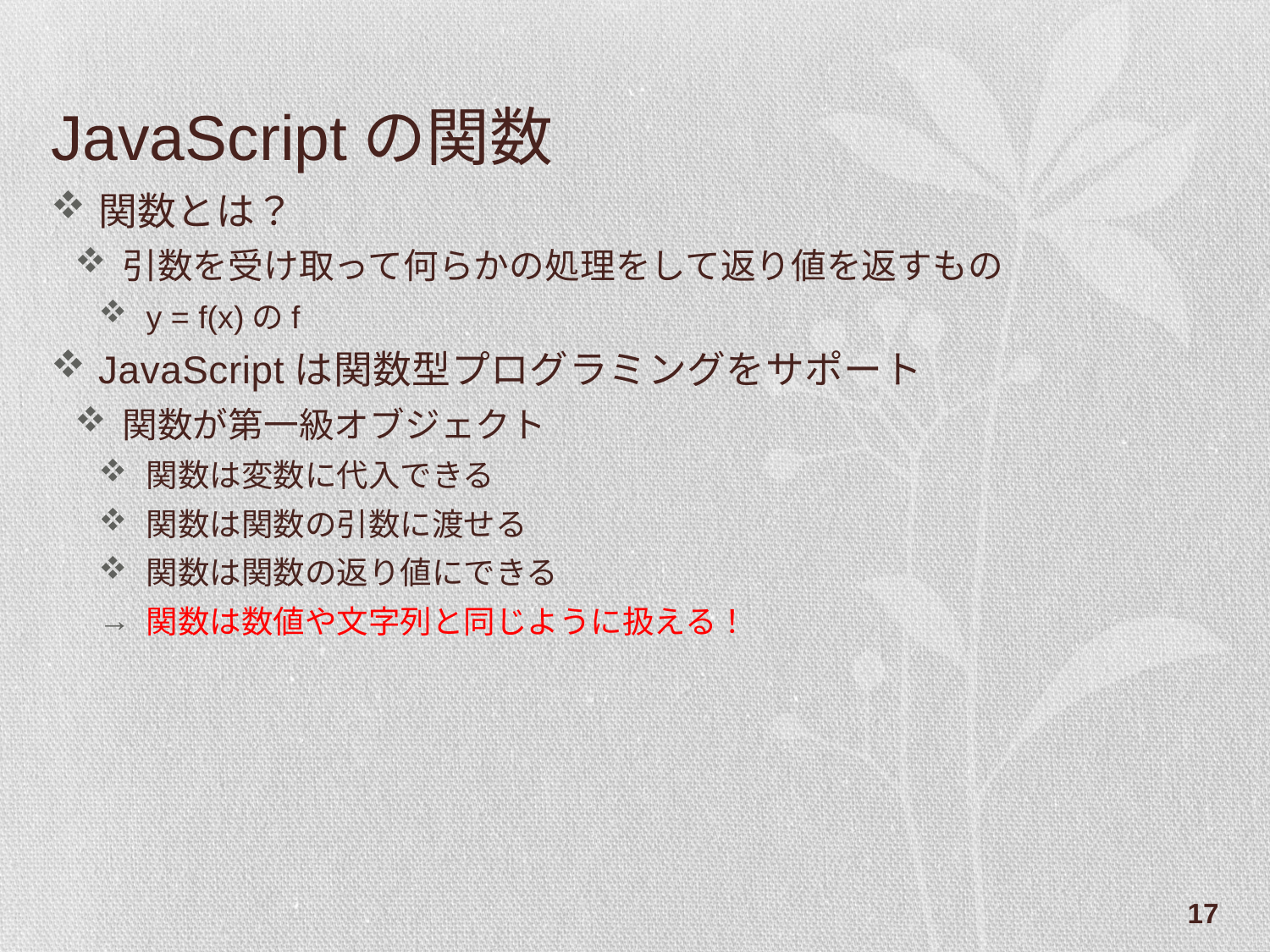

# JavaScriptの関数
関数とは？
引数を受け取って何らかの処理をして返り値を返すもの
y = f(x)のf
JavaScriptは関数型プログラミングをサポート
関数が第一級オブジェクト
関数は変数に代入できる
関数は関数の引数に渡せる
関数は関数の返り値にできる
関数は数値や文字列と同じように扱える！
17